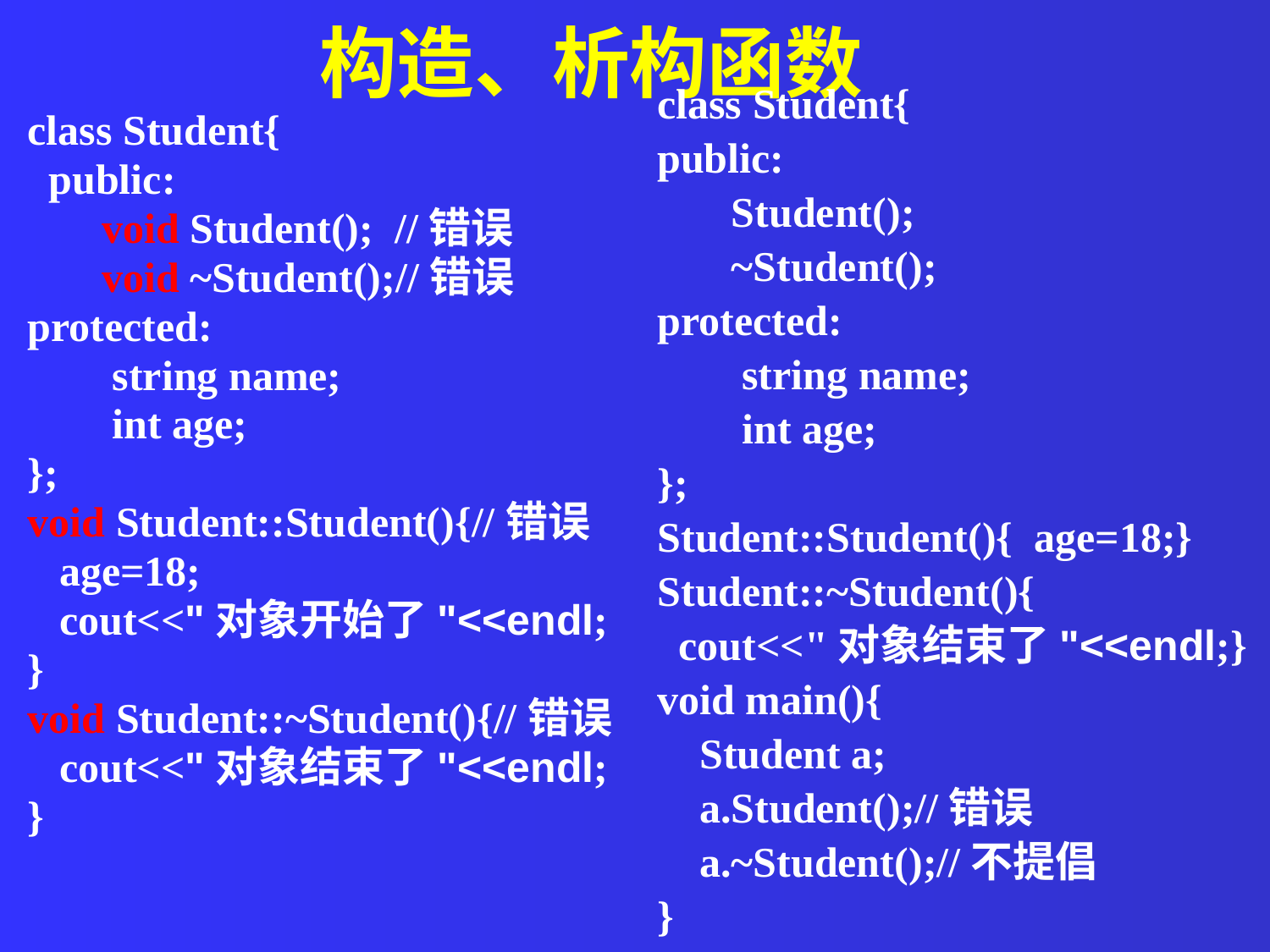

构造、析构函数
class Student{
public:
       Student();
       ~Student();
protected:
        string name;
        int age;
};
Student::Student(){  age=18;}
Student::~Student(){
  cout<<"对象结束了"<<endl;}
void main(){
    Student a;
    a.Student();//错误
    a.~Student();//不提倡
}
class Student{
  public:
       void Student();  //错误
       void ~Student();//错误
protected:
        string name;
        int age;
};
void Student::Student(){//错误
   age=18;
   cout<<"对象开始了"<<endl;
}
void Student::~Student(){//错误
   cout<<"对象结束了"<<endl;
}